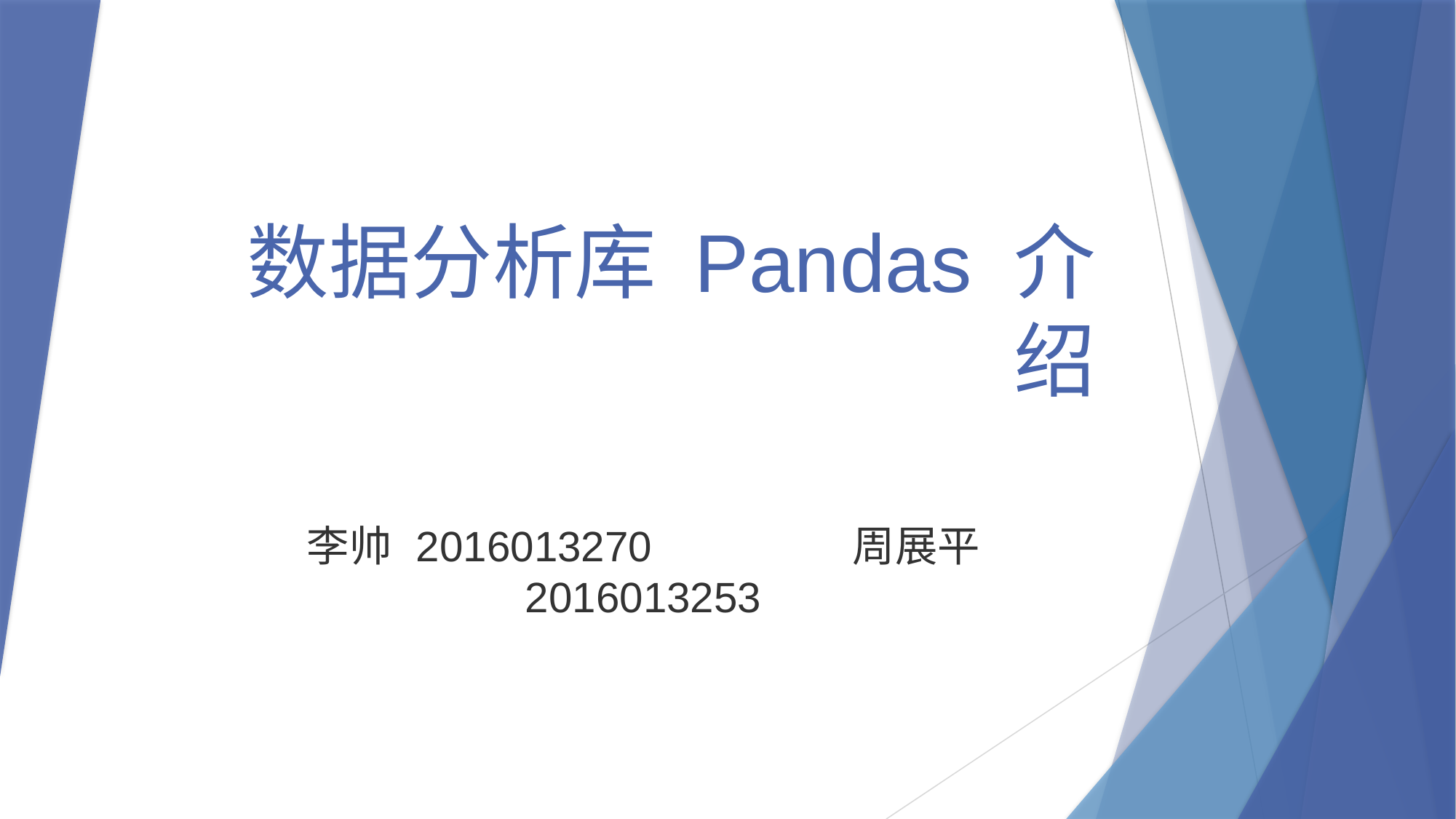

# 数据分析库 Pandas 介绍
李帅 	2016013270		周展平 2016013253